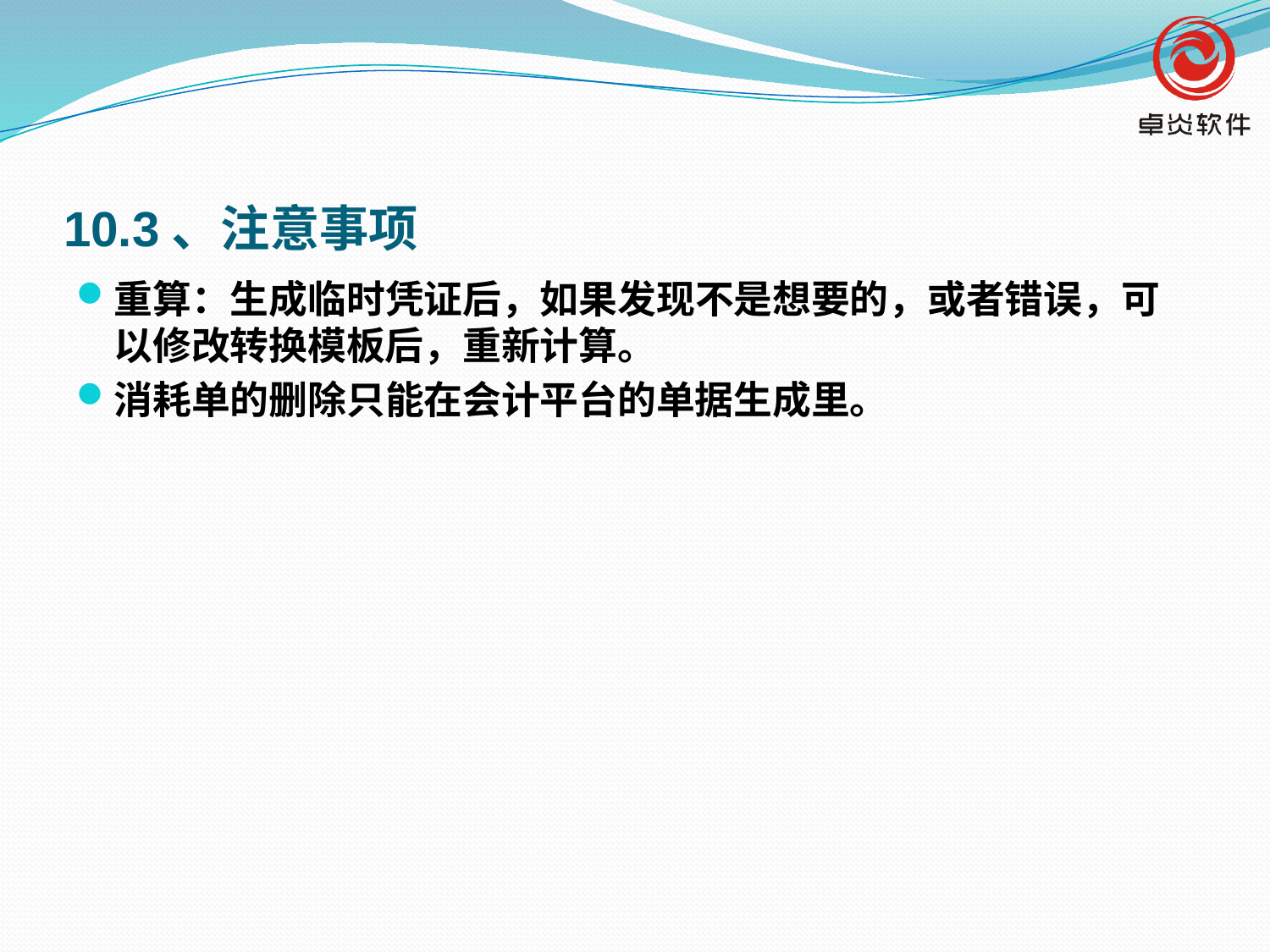

# 10.3、注意事项
重算：生成临时凭证后，如果发现不是想要的，或者错误，可以修改转换模板后，重新计算。
消耗单的删除只能在会计平台的单据生成里。